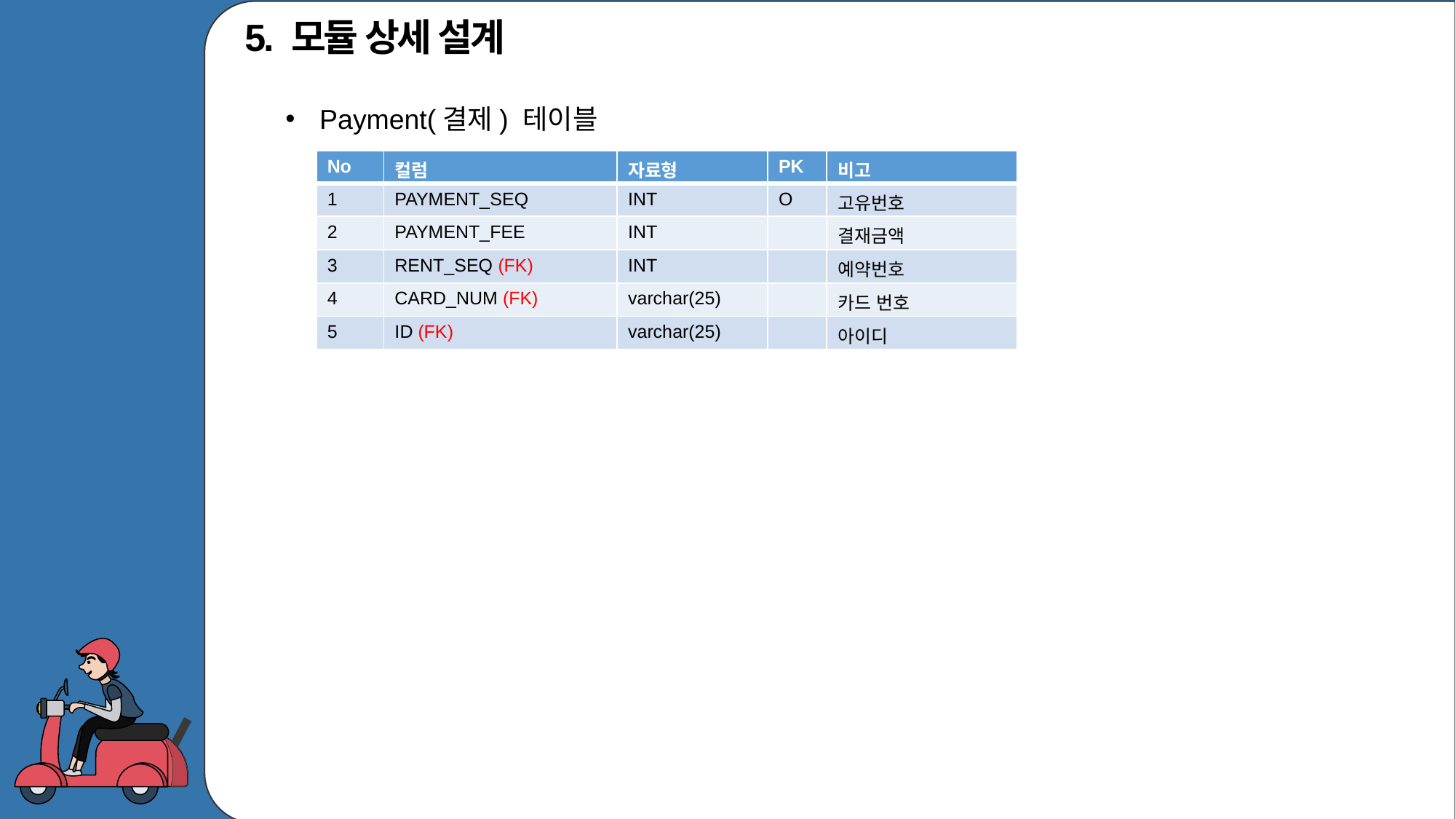

5. 모듈 상세 설계
Payment(결제) 테이블
| No | 컬럼 | 자료형 | PK | 비고 |
| --- | --- | --- | --- | --- |
| 1 | PAYMENT\_SEQ | INT | O | 고유번호 |
| 2 | PAYMENT\_FEE | INT |  | 결재금액 |
| 3 | RENT\_SEQ (FK) | INT |  | 예약번호 |
| 4 | CARD\_NUM (FK) | varchar(25) |  | 카드 번호 |
| 5 | ID (FK) | varchar(25) |  | 아이디 |